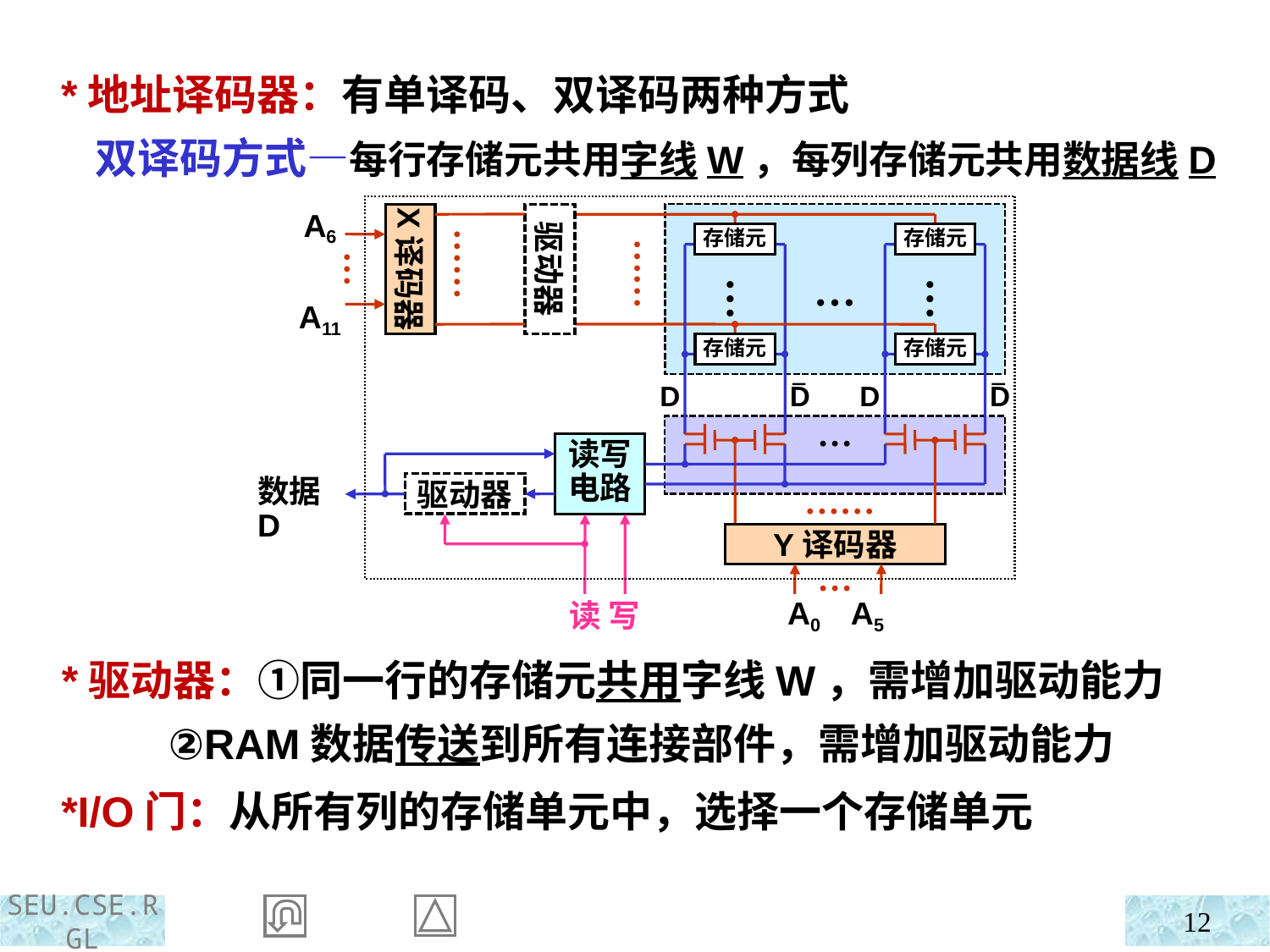

*地址译码器：有单译码、双译码两种方式
     双译码方式—每行存储元共用字线W，每列存储元共用数据线D

A6

A11
驱动器

X译码器

……

……
存储元
存储元

…
…
…
…

存储元
存储元

D
D
D
D

…

读写
电路

驱动器
数据D

……

Y译码器

…

A0    A5
读 写
  *驱动器：①同一行的存储元共用字线W，需增加驱动能力
           ②RAM数据传送到所有连接部件，需增加驱动能力
  *I/O门：从所有列的存储单元中，选择一个存储单元

12